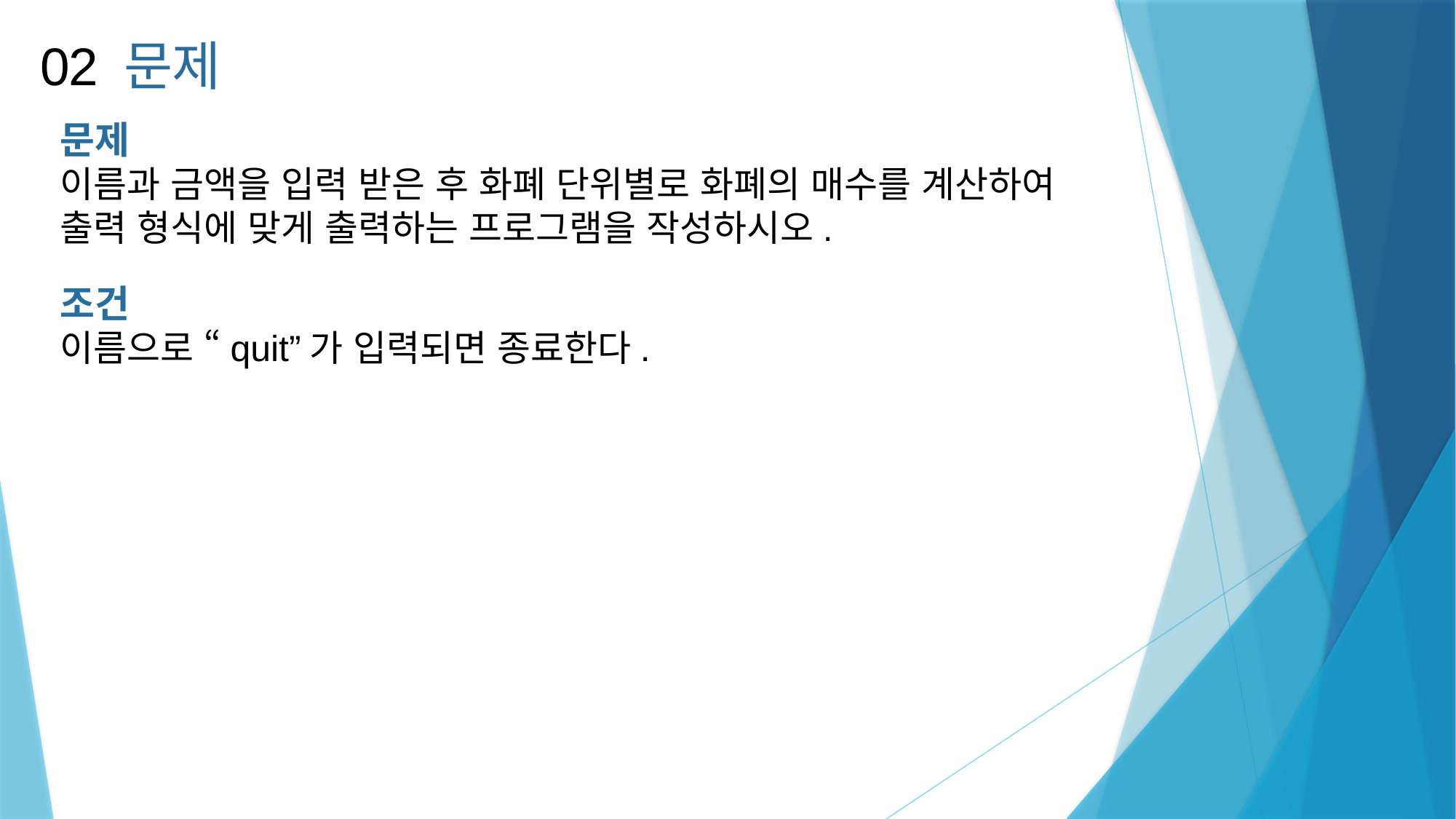

02 문제
문제
이름과 금액을 입력 받은 후 화폐 단위별로 화폐의 매수를 계산하여 출력 형식에 맞게 출력하는 프로그램을 작성하시오.

조건
이름으로 “quit”가 입력되면 종료한다.